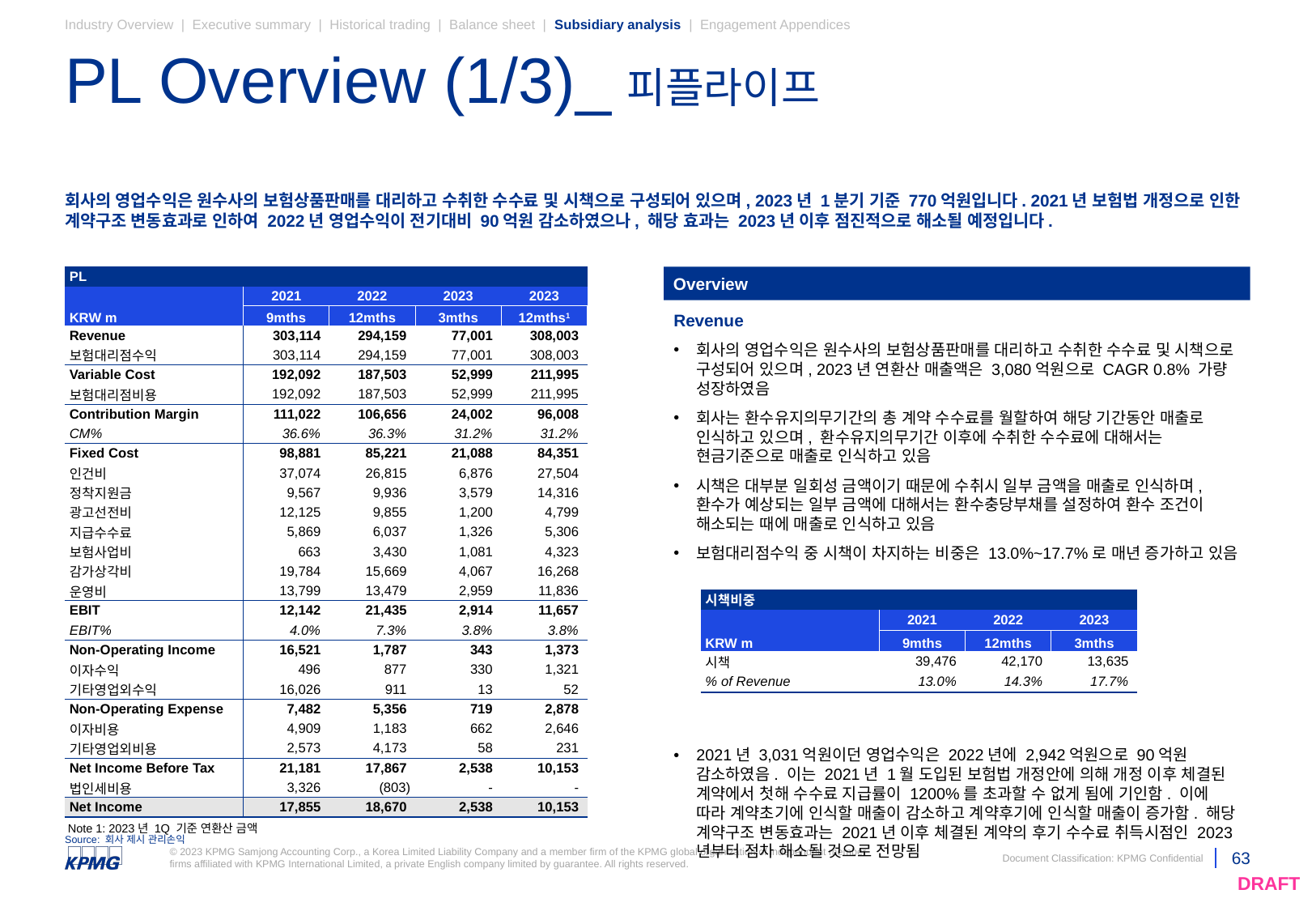

Industry Overview  |  Executive summary  |  Historical trading  |  Balance sheet  |  Subsidiary analysis  |  Engagement Appendices
# PL Overview (1/3)_피플라이프
회사의 영업수익은 원수사의 보험상품판매를 대리하고 수취한 수수료 및 시책으로 구성되어 있으며, 2023년 1분기 기준 770억원입니다. 2021년 보험법 개정으로 인한 계약구조 변동효과로 인하여 2022년 영업수익이 전기대비 90억원 감소하였으나, 해당 효과는 2023년 이후 점진적으로 해소될 예정입니다.
| PL |  |  |  |  |
| --- | --- | --- | --- | --- |
|  | 2021 | 2022 | 2023 | 2023 |
| KRW m | 9mths | 12mths | 3mths | 12mths1 |
| Revenue | 303,114 | 294,159 | 77,001 | 308,003 |
| 보험대리점수익 | 303,114 | 294,159 | 77,001 | 308,003 |
| Variable Cost | 192,092 | 187,503 | 52,999 | 211,995 |
| 보험대리점비용 | 192,092 | 187,503 | 52,999 | 211,995 |
| Contribution Margin | 111,022 | 106,656 | 24,002 | 96,008 |
| CM% | 36.6% | 36.3% | 31.2% | 31.2% |
| Fixed Cost | 98,881 | 85,221 | 21,088 | 84,351 |
| 인건비 | 37,074 | 26,815 | 6,876 | 27,504 |
| 정착지원금 | 9,567 | 9,936 | 3,579 | 14,316 |
| 광고선전비 | 12,125 | 9,855 | 1,200 | 4,799 |
| 지급수수료 | 5,869 | 6,037 | 1,326 | 5,306 |
| 보험사업비 | 663 | 3,430 | 1,081 | 4,323 |
| 감가상각비 | 19,784 | 15,669 | 4,067 | 16,268 |
| 운영비 | 13,799 | 13,479 | 2,959 | 11,836 |
| EBIT | 12,142 | 21,435 | 2,914 | 11,657 |
| EBIT% | 4.0% | 7.3% | 3.8% | 3.8% |
| Non-Operating Income | 16,521 | 1,787 | 343 | 1,373 |
| 이자수익 | 496 | 877 | 330 | 1,321 |
| 기타영업외수익 | 16,026 | 911 | 13 | 52 |
| Non-Operating Expense | 7,482 | 5,356 | 719 | 2,878 |
| 이자비용 | 4,909 | 1,183 | 662 | 2,646 |
| 기타영업외비용 | 2,573 | 4,173 | 58 | 231 |
| Net Income Before Tax | 21,181 | 17,867 | 2,538 | 10,153 |
| 법인세비용 | 3,326 | (803) | - | - |
| Net Income | 17,855 | 18,670 | 2,538 | 10,153 |
Overview
Revenue
회사의 영업수익은 원수사의 보험상품판매를 대리하고 수취한 수수료 및 시책으로 구성되어 있으며, 2023년 연환산 매출액은 3,080억원으로 CAGR 0.8% 가량 성장하였음
회사는 환수유지의무기간의 총 계약 수수료를 월할하여 해당 기간동안 매출로 인식하고 있으며, 환수유지의무기간 이후에 수취한 수수료에 대해서는 현금기준으로 매출로 인식하고 있음
시책은 대부분 일회성 금액이기 때문에 수취시 일부 금액을 매출로 인식하며, 환수가 예상되는 일부 금액에 대해서는 환수충당부채를 설정하여 환수 조건이 해소되는 때에 매출로 인식하고 있음
보험대리점수익 중 시책이 차지하는 비중은 13.0%~17.7%로 매년 증가하고 있음

2021년 3,031억원이던 영업수익은 2022년에 2,942억원으로 90억원 감소하였음. 이는 2021년 1월 도입된 보험법 개정안에 의해 개정 이후 체결된 계약에서 첫해 수수료 지급률이 1200%를 초과할 수 없게 됨에 기인함. 이에 따라 계약초기에 인식할 매출이 감소하고 계약후기에 인식할 매출이 증가함. 해당 계약구조 변동효과는 2021년 이후 체결된 계약의 후기 수수료 취득시점인 2023년부터 점차 해소될 것으로 전망됨
| 시책비중 |  |  |  |
| --- | --- | --- | --- |
|  | 2021 | 2022 | 2023 |
| KRW m | 9mths | 12mths | 3mths |
| 시책 | 39,476 | 42,170 | 13,635 |
| % of Revenue | 13.0% | 14.3% | 17.7% |
Note 1: 2023년 1Q 기준 연환산 금액
Source: 회사 제시 관리손익